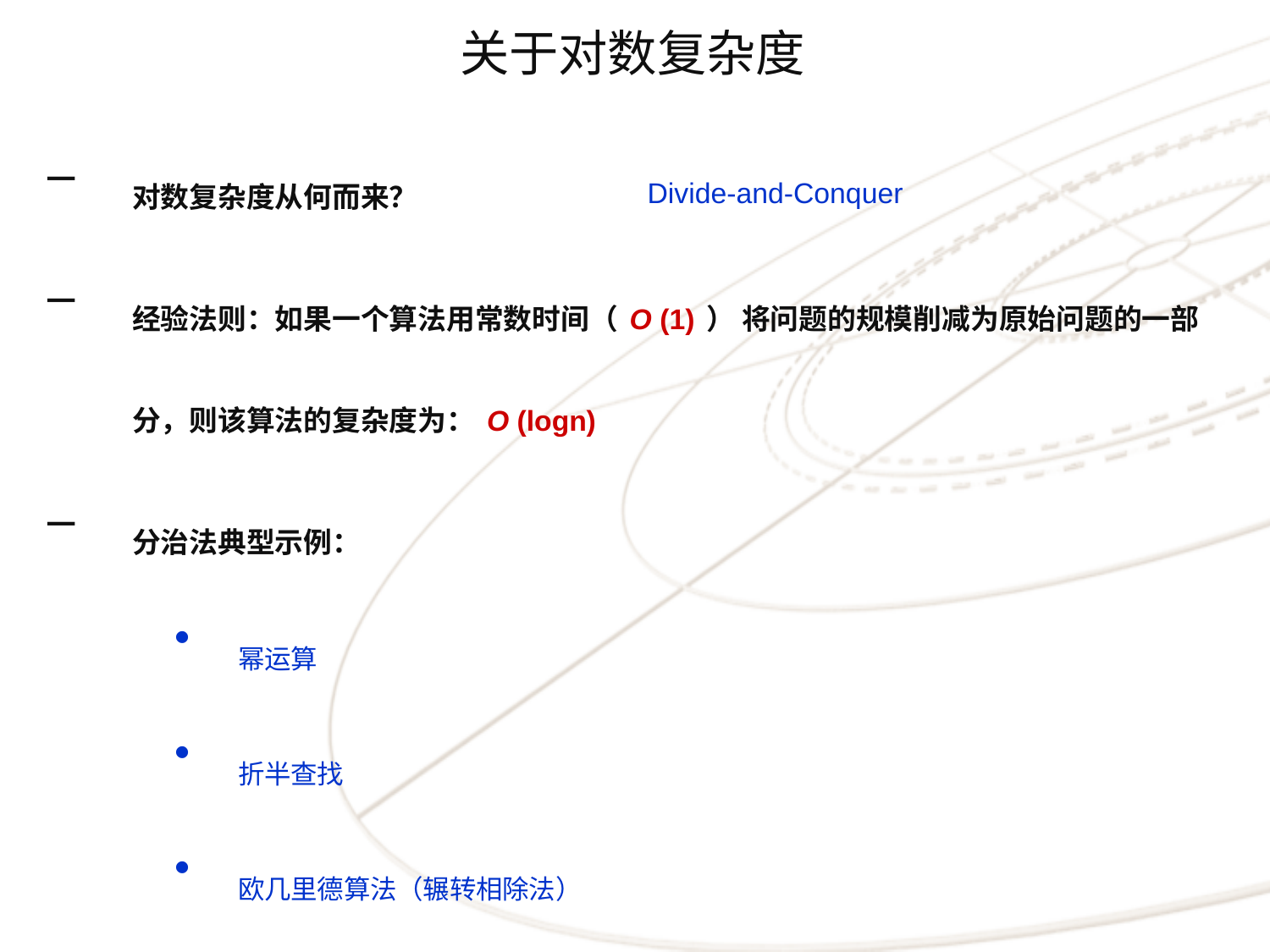

关于对数复杂度
对数复杂度从何而来？
经验法则：如果一个算法用常数时间（O (1)） 将问题的规模削减为原始问题的一部分，则该算法的复杂度为：O (logn)
分治法典型示例：
幂运算
折半查找
欧几里德算法（辗转相除法）
Divide-and-Conquer